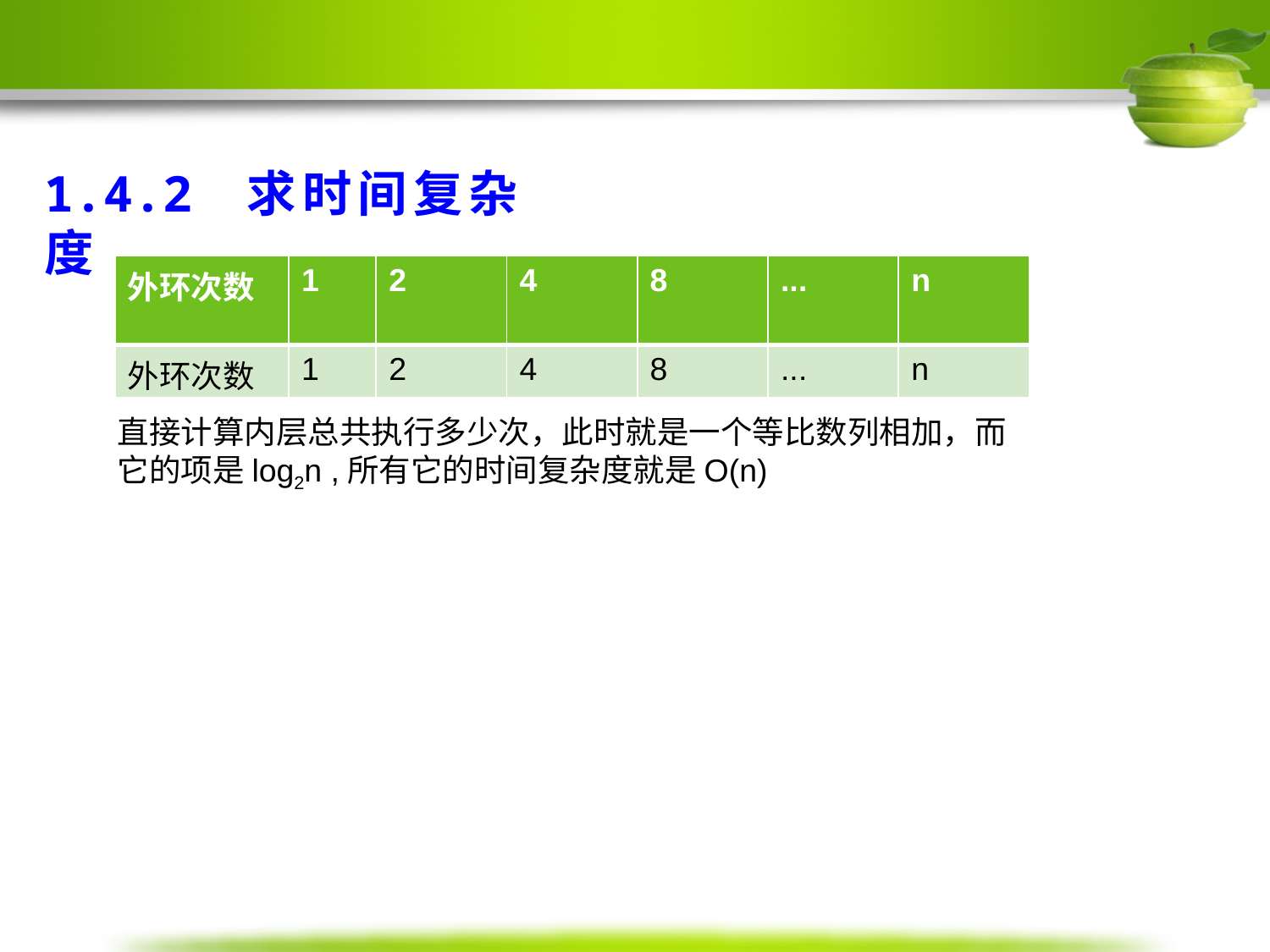

1.4.2 求时间复杂度
| 外环次数 | 1 | 2 | 4 | 8 | ... | n |
| --- | --- | --- | --- | --- | --- | --- |
| 外环次数 | 1 | 2 | 4 | 8 | ... | n |
直接计算内层总共执行多少次，此时就是一个等比数列相加，而它的项是log2n ,所有它的时间复杂度就是O(n)